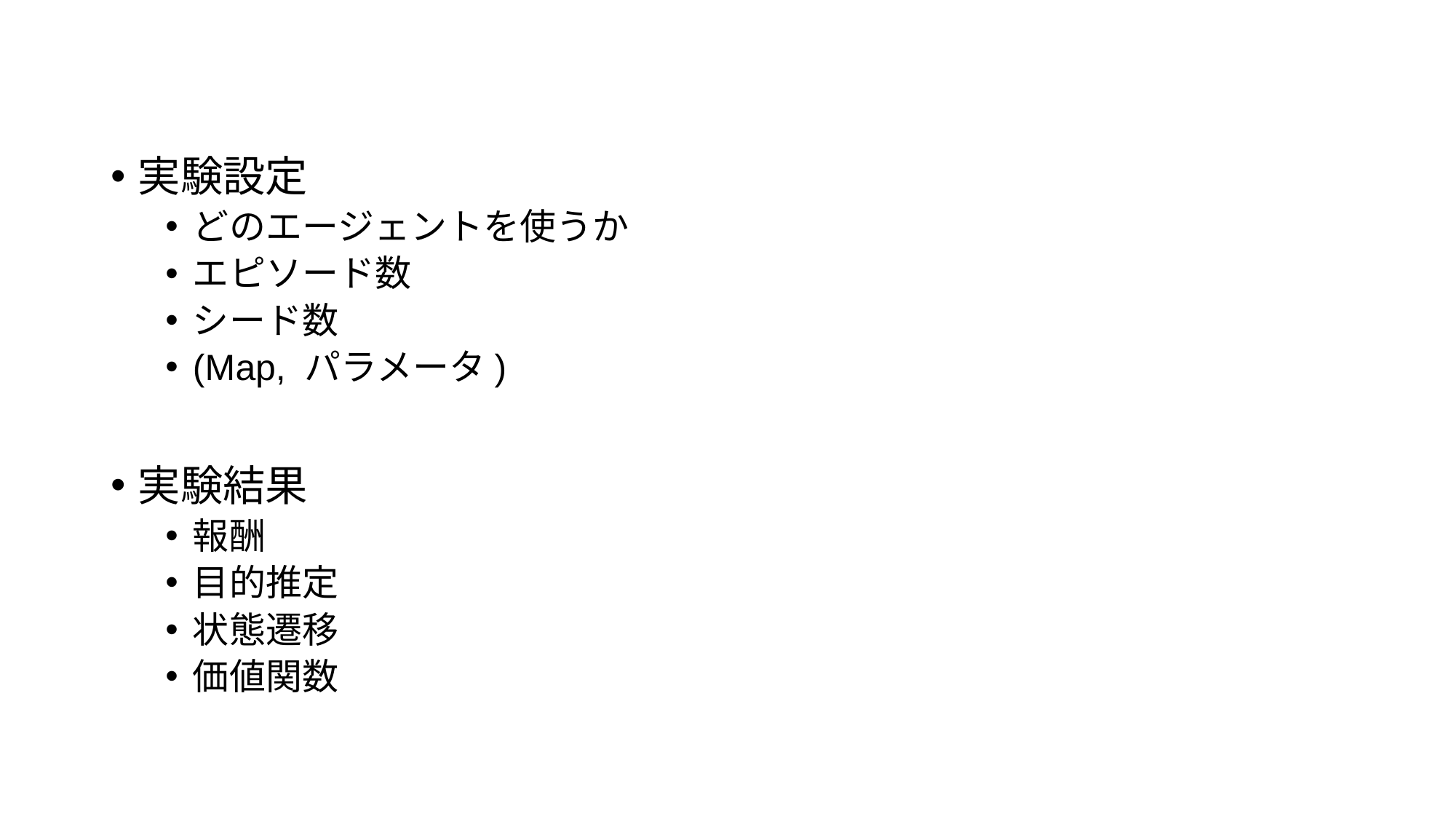

#
実験設定
どのエージェントを使うか
エピソード数
シード数
(Map, パラメータ)

実験結果
報酬
目的推定
状態遷移
価値関数